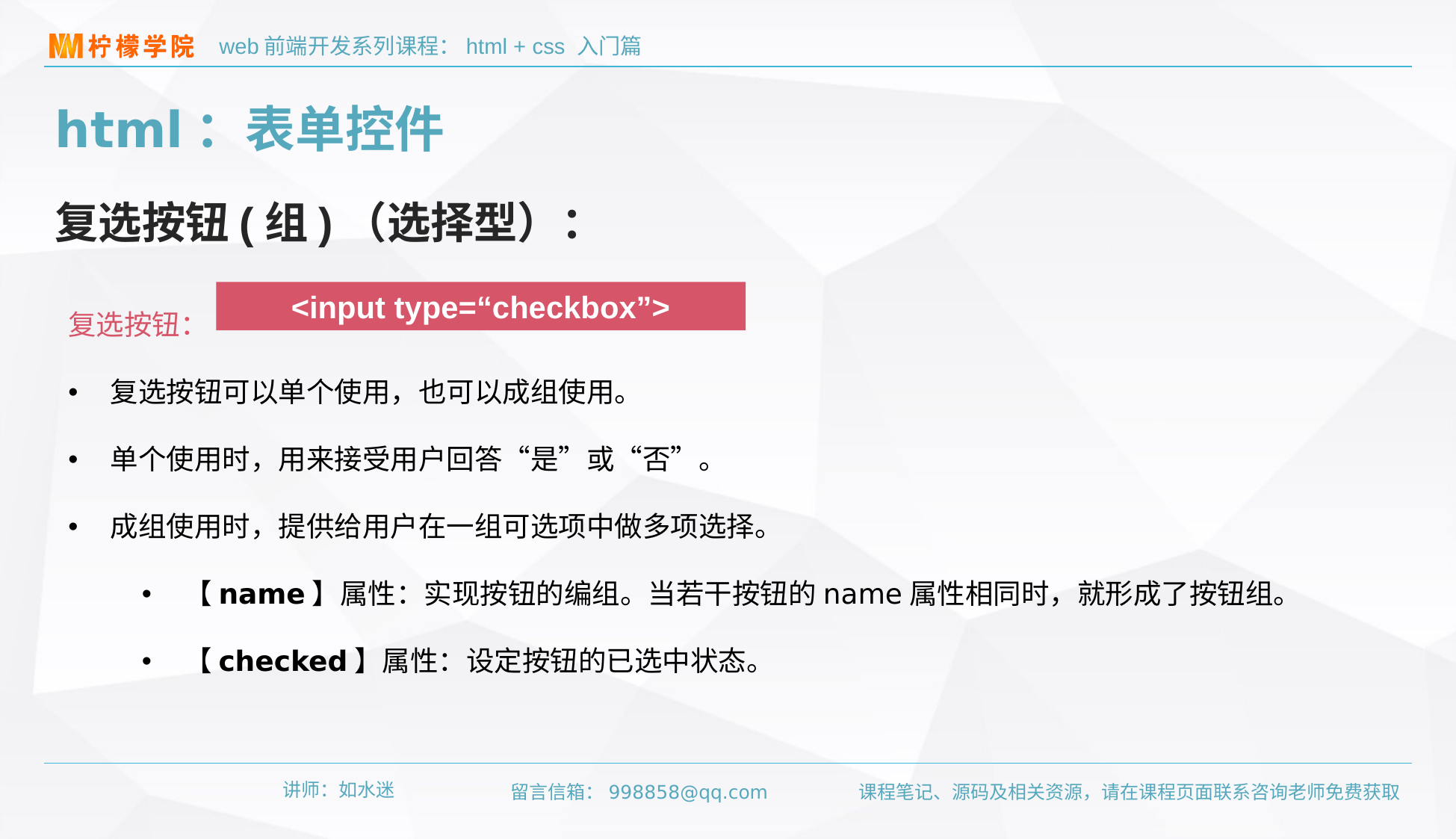

html：表单控件
复选按钮(组)（选择型）：
复选按钮：
复选按钮可以单个使用，也可以成组使用。
单个使用时，用来接受用户回答“是”或“否”。
成组使用时，提供给用户在一组可选项中做多项选择。
【name】属性：实现按钮的编组。当若干按钮的name属性相同时，就形成了按钮组。
【checked】属性：设定按钮的已选中状态。
<input type=“checkbox”>